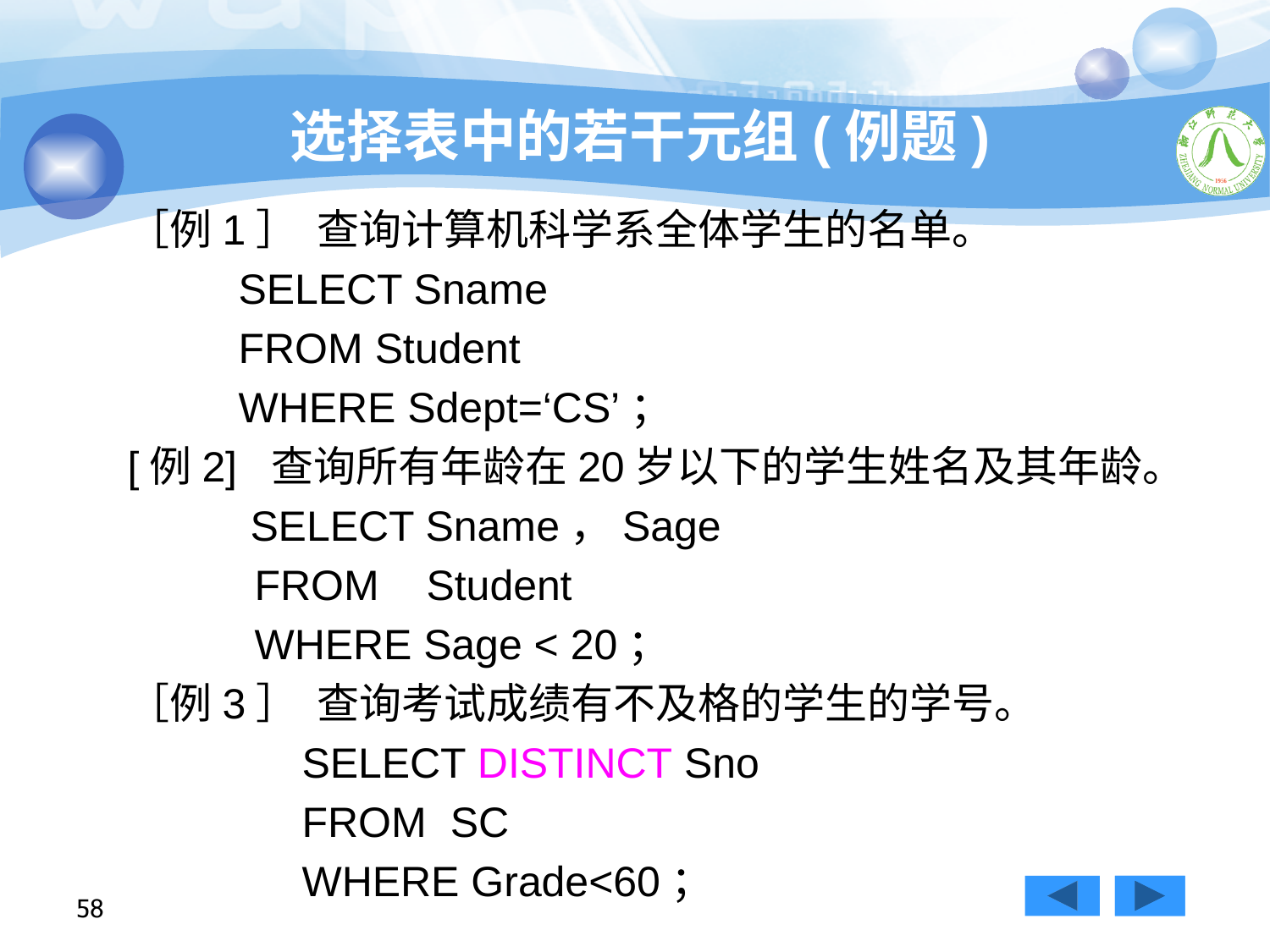

# 选择表中的若干元组(例题)
［例1］  查询计算机科学系全体学生的名单。
    SELECT Sname
    FROM Student
    WHERE Sdept=‘CS’；
[例2]  查询所有年龄在20岁以下的学生姓名及其年龄。
     SELECT Sname，Sage
FROM    Student
WHERE Sage < 20；
［例3］  查询考试成绩有不及格的学生的学号。
    SELECT DISTINCT Sno
    FROM  SC
    WHERE Grade<60；

58